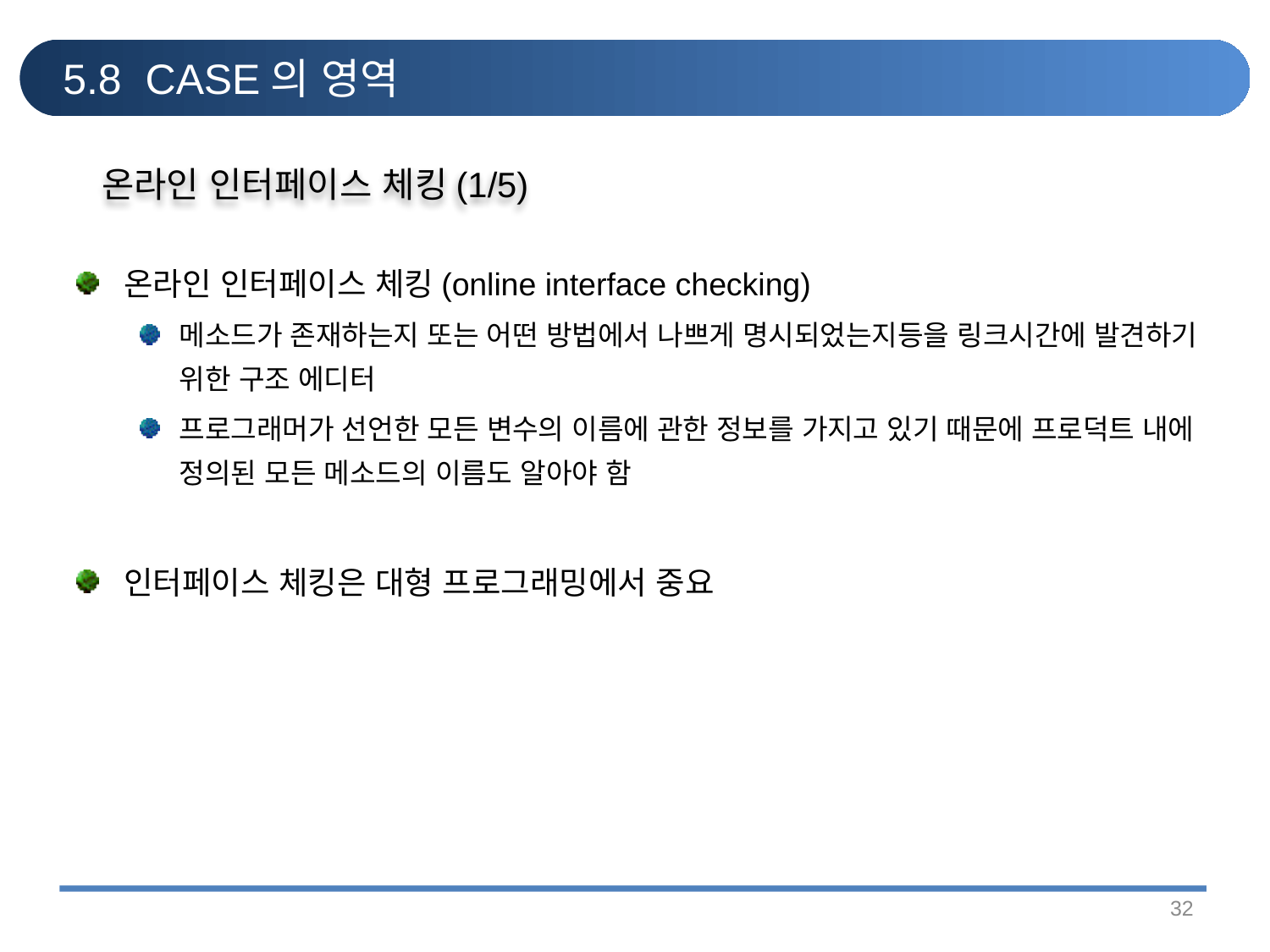

# 5.8  CASE의 영역
온라인 인터페이스 체킹(1/5)
온라인 인터페이스 체킹(online interface checking)
메소드가 존재하는지 또는 어떤 방법에서 나쁘게 명시되었는지등을 링크시간에 발견하기 위한 구조 에디터
프로그래머가 선언한 모든 변수의 이름에 관한 정보를 가지고 있기 때문에 프로덕트 내에 정의된 모든 메소드의 이름도 알아야 함

인터페이스 체킹은 대형 프로그래밍에서 중요
32